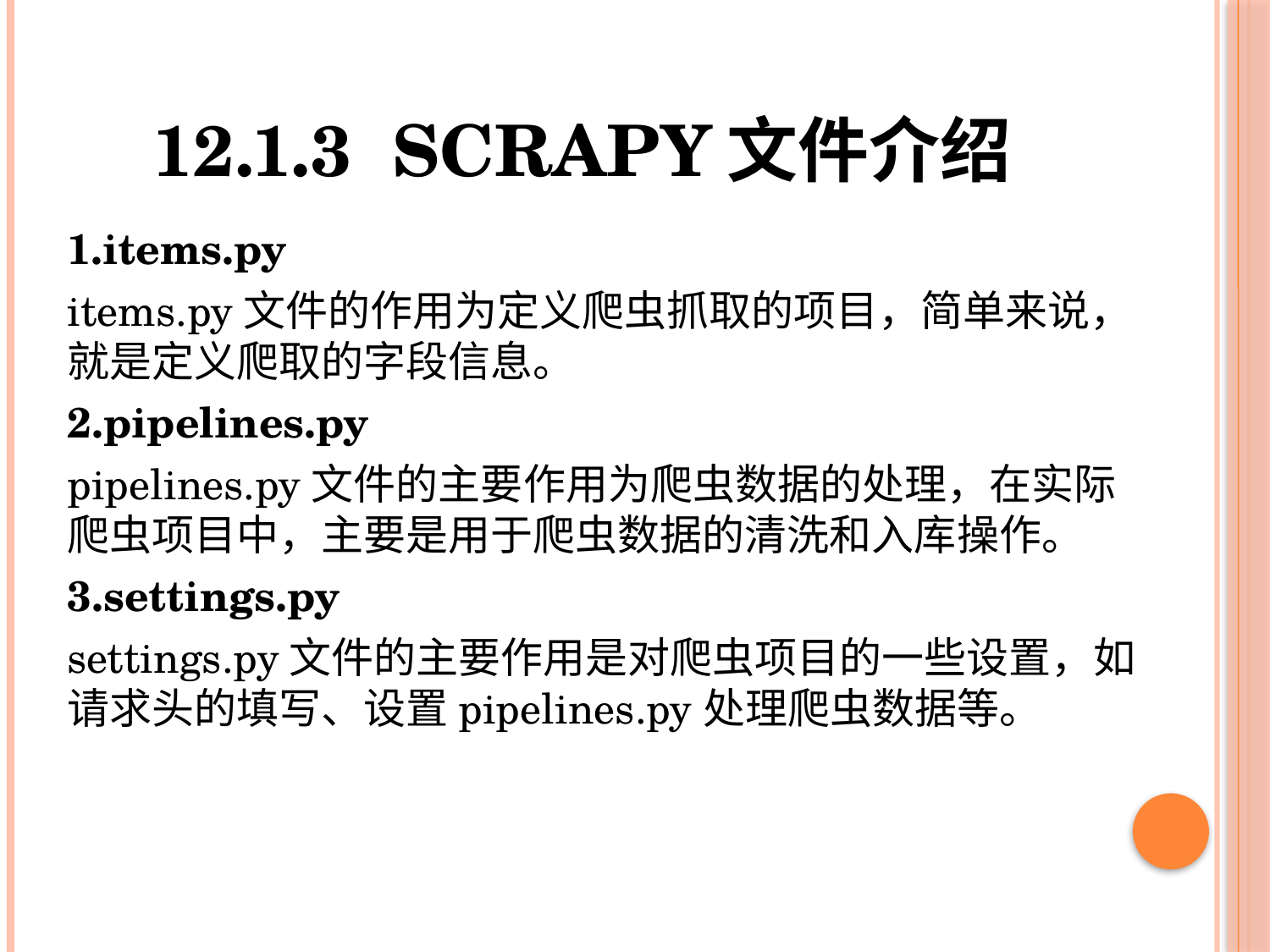

# 12.1.3  Scrapy文件介绍
1.items.py
items.py文件的作用为定义爬虫抓取的项目，简单来说，就是定义爬取的字段信息。
2.pipelines.py
pipelines.py文件的主要作用为爬虫数据的处理，在实际爬虫项目中，主要是用于爬虫数据的清洗和入库操作。
3.settings.py
settings.py文件的主要作用是对爬虫项目的一些设置，如请求头的填写、设置pipelines.py处理爬虫数据等。